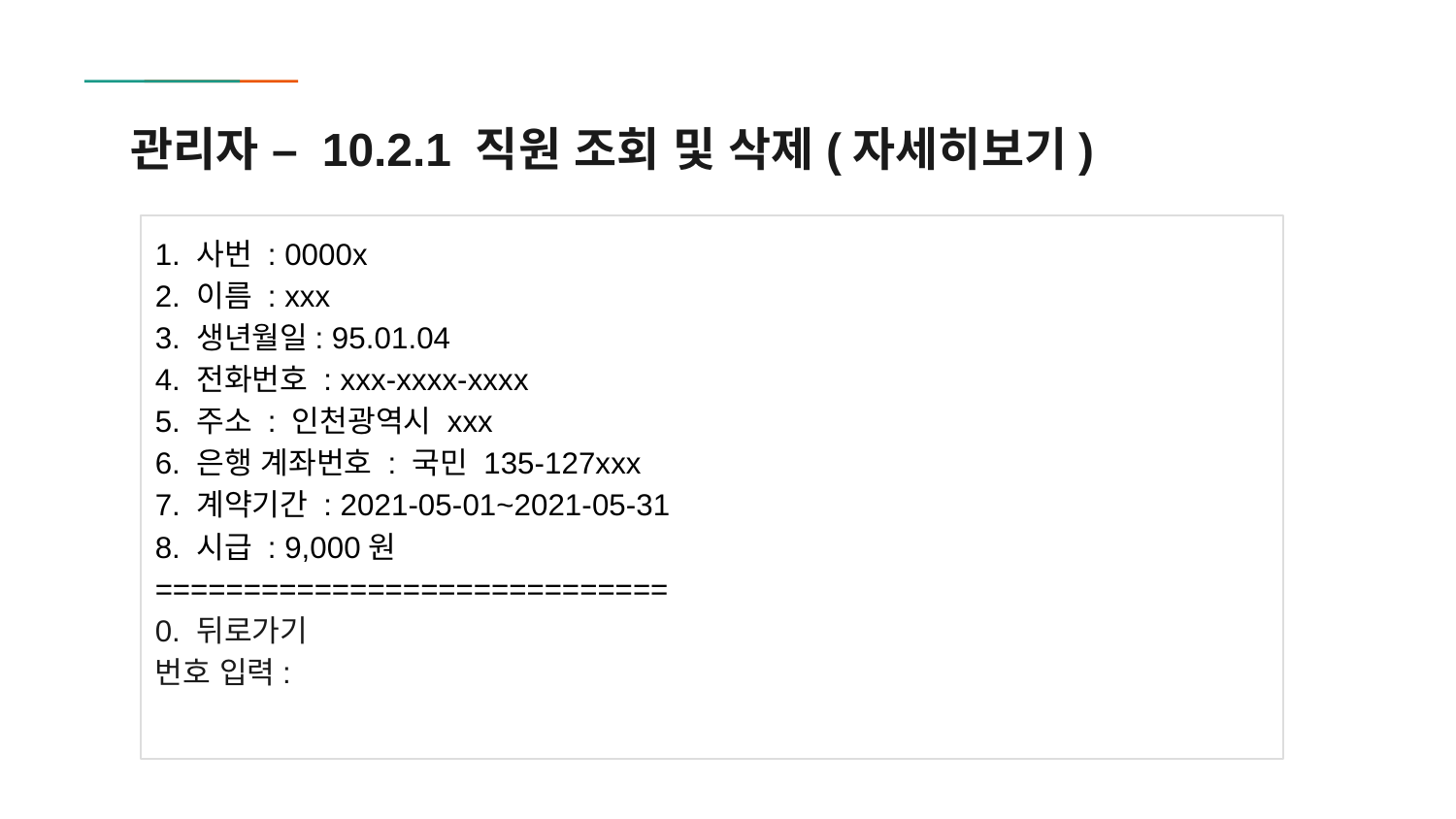

# 관리자 – 10.2.1 직원 조회 및 삭제(자세히보기)
1. 사번 : 0000x
2. 이름 : xxx
3. 생년월일: 95.01.04
4. 전화번호 : xxx-xxxx-xxxx
5. 주소 : 인천광역시 xxx
6. 은행 계좌번호 : 국민 135-127xxx
7. 계약기간 : 2021-05-01~2021-05-31
8. 시급 : 9,000원
=============================
0. 뒤로가기
번호 입력: